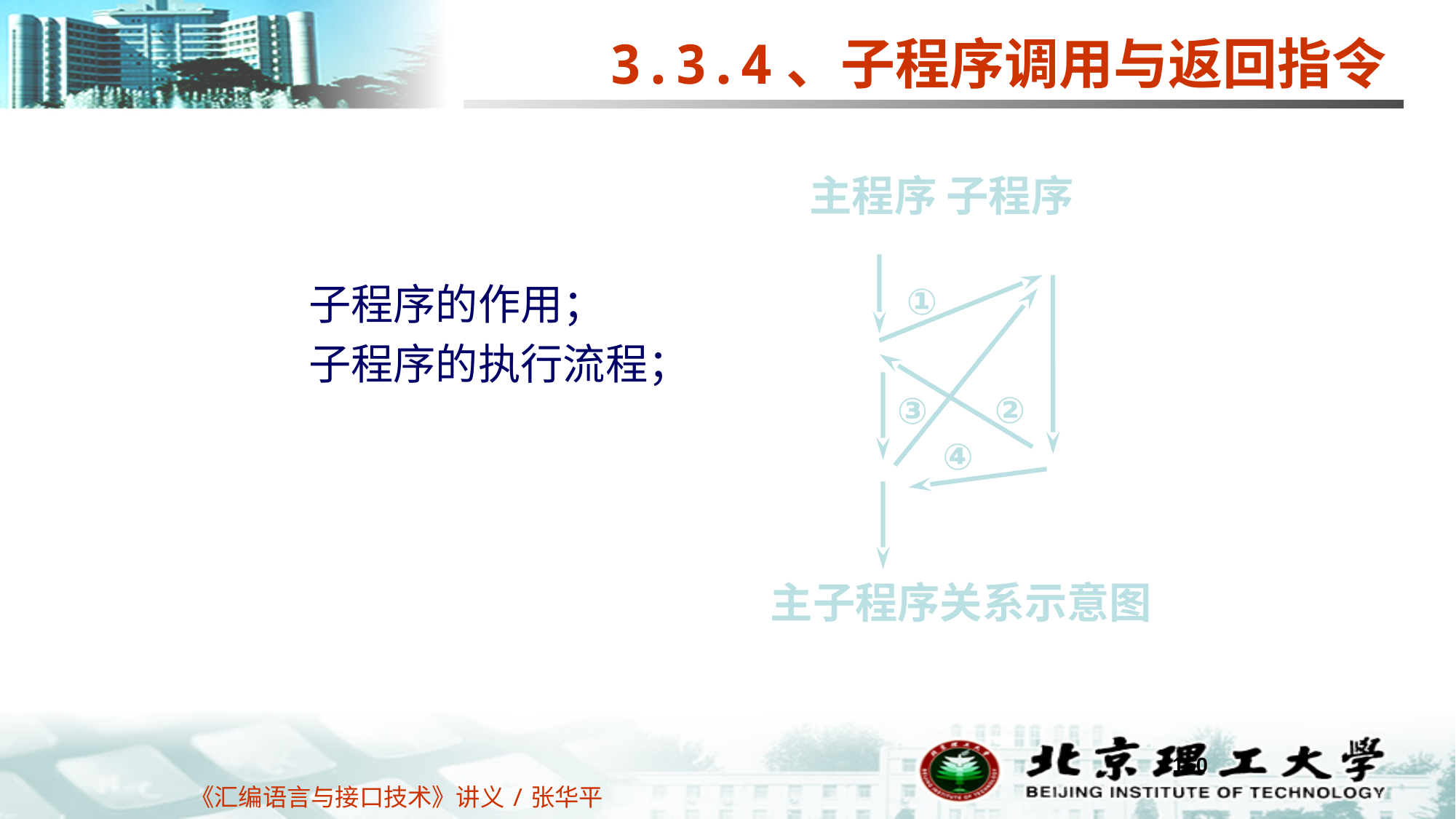

3.3.4、子程序调用与返回指令
   主程序 子程序

主子程序关系示意图

①

②
③
④

子程序的作用；
子程序的执行流程；
160